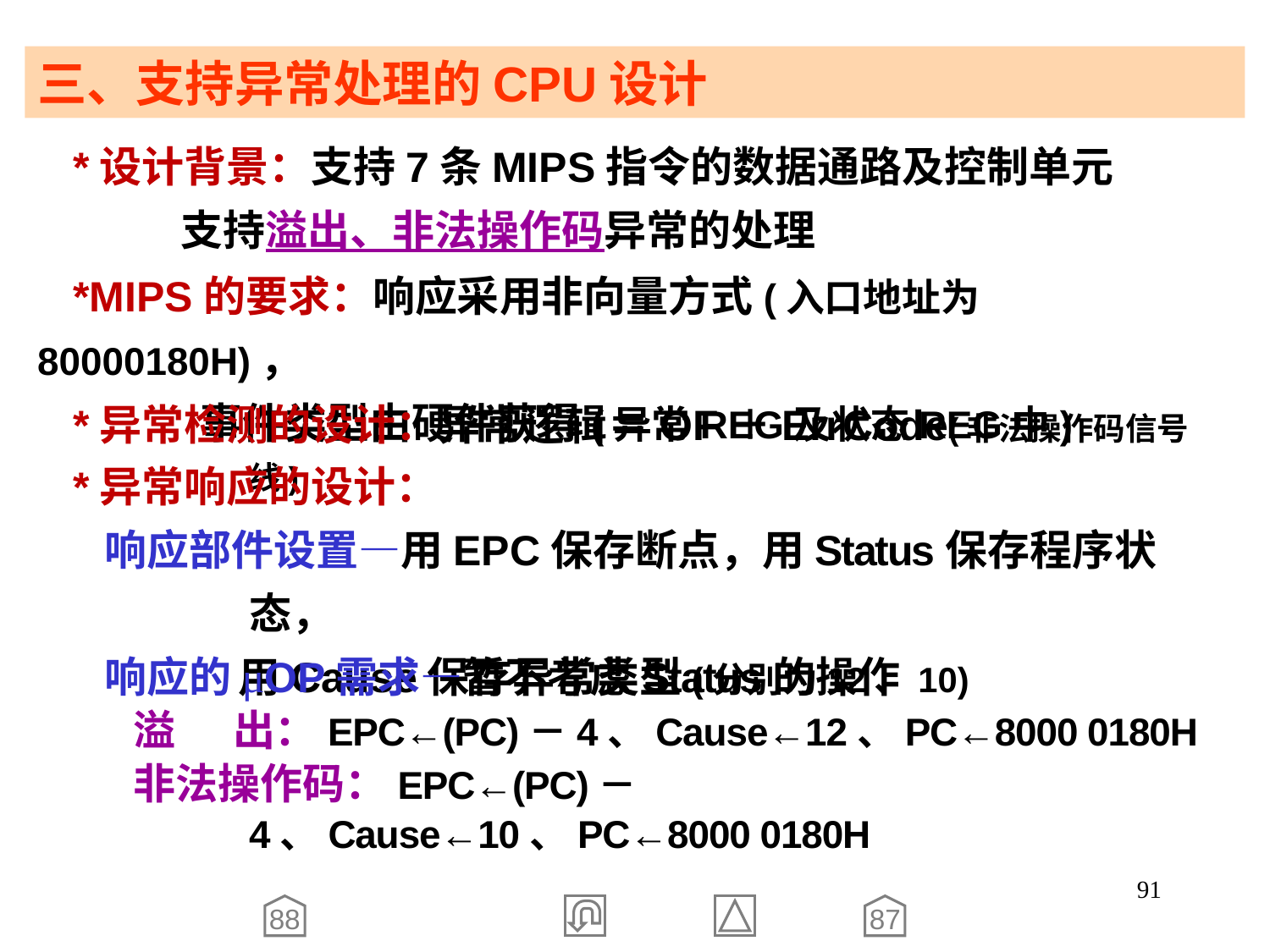

三、支持异常处理的CPU设计
   *设计背景：支持7条MIPS指令的数据通路及控制单元
              支持溢出、非法操作码异常的处理
   *MIPS的要求：响应采用非向量方式(入口地址为80000180H)，
                事件类型由硬件获得(异常REG及状态REG中)
   *异常检测的设计：异常逻辑＝OF＋ErrCode(非法操作码信号线)
   *异常响应的设计：
      响应部件设置—用EPC保存断点，用Status保存程序状态，
                    用Cause保存异常类型(分别为12、10)
      响应的μOP需求—暂不考虑Status的操作
         溢      出：EPC←(PC)－4、Cause←12、PC←8000 0180H
         非法操作码：EPC←(PC)－4、Cause←10、PC←8000 0180H
91

88
87